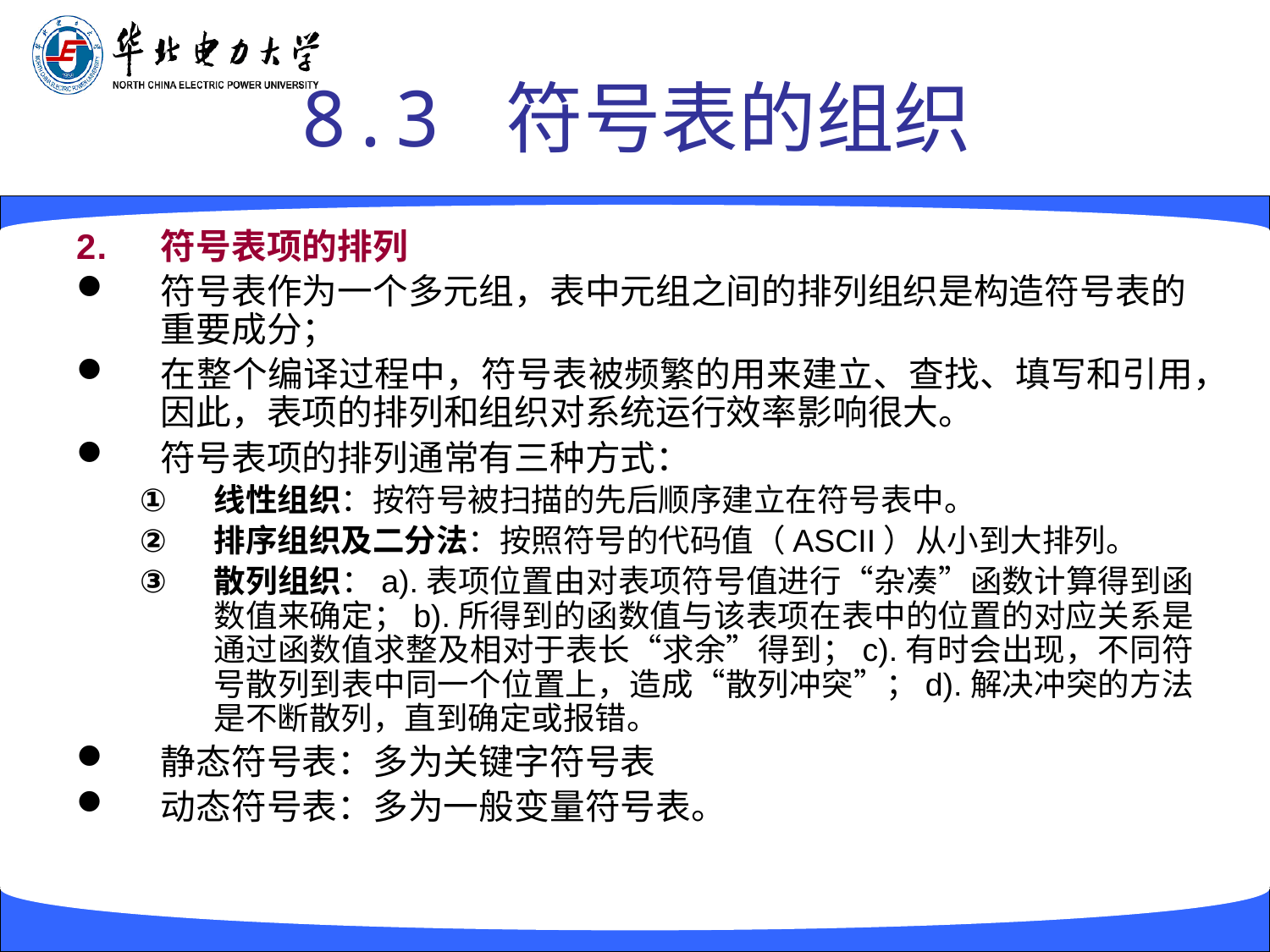

# 8.3 符号表的组织
符号表项的排列
符号表作为一个多元组，表中元组之间的排列组织是构造符号表的重要成分；
在整个编译过程中，符号表被频繁的用来建立、查找、填写和引用，因此，表项的排列和组织对系统运行效率影响很大。
符号表项的排列通常有三种方式：
线性组织：按符号被扫描的先后顺序建立在符号表中。
排序组织及二分法：按照符号的代码值（ASCII）从小到大排列。
散列组织：a).表项位置由对表项符号值进行“杂凑”函数计算得到函数值来确定；b).所得到的函数值与该表项在表中的位置的对应关系是通过函数值求整及相对于表长“求余”得到；c).有时会出现，不同符号散列到表中同一个位置上，造成“散列冲突”；d).解决冲突的方法是不断散列，直到确定或报错。
静态符号表：多为关键字符号表
动态符号表：多为一般变量符号表。